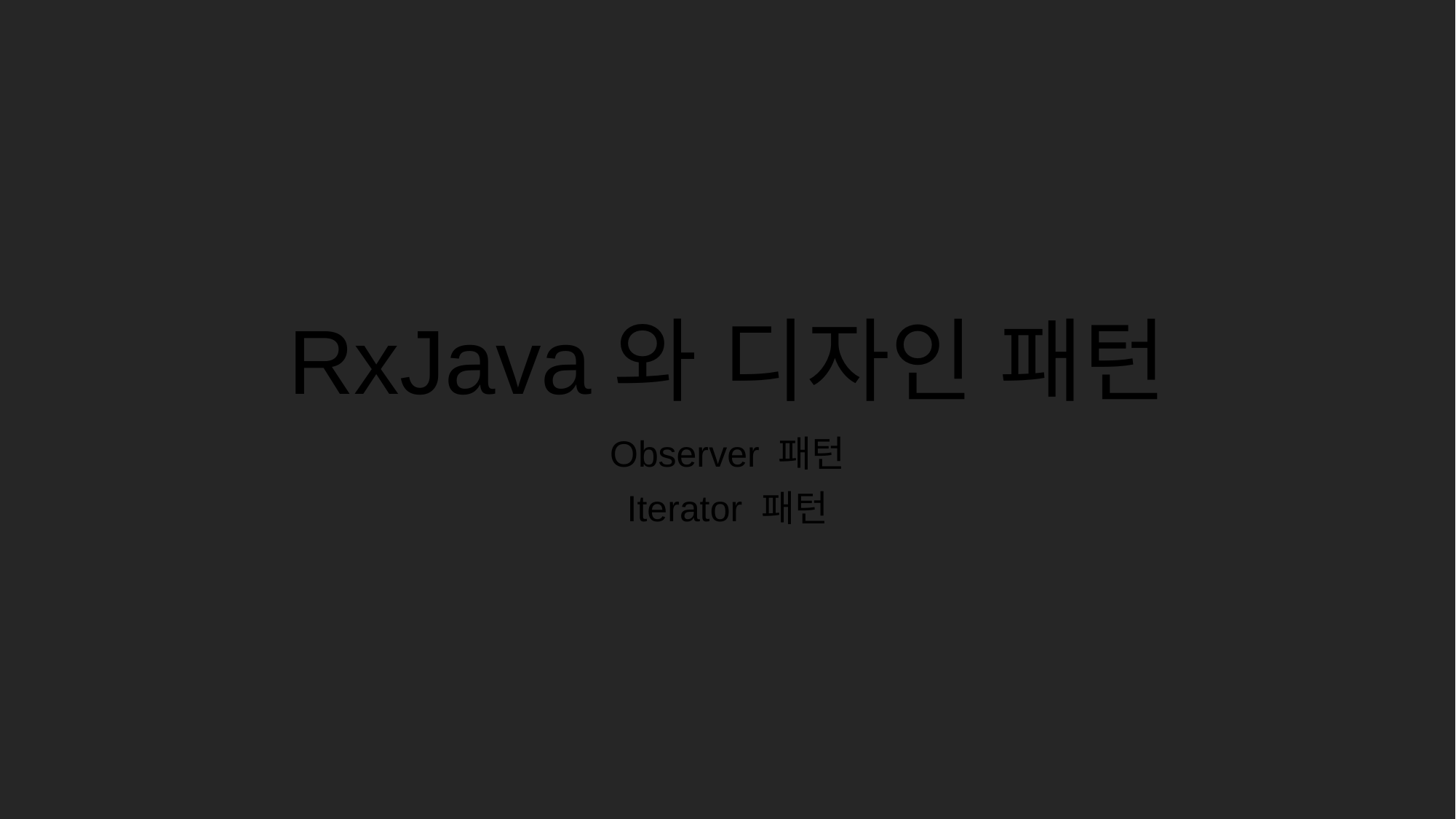

# RxJava와 디자인 패턴
Observer 패턴
Iterator 패턴